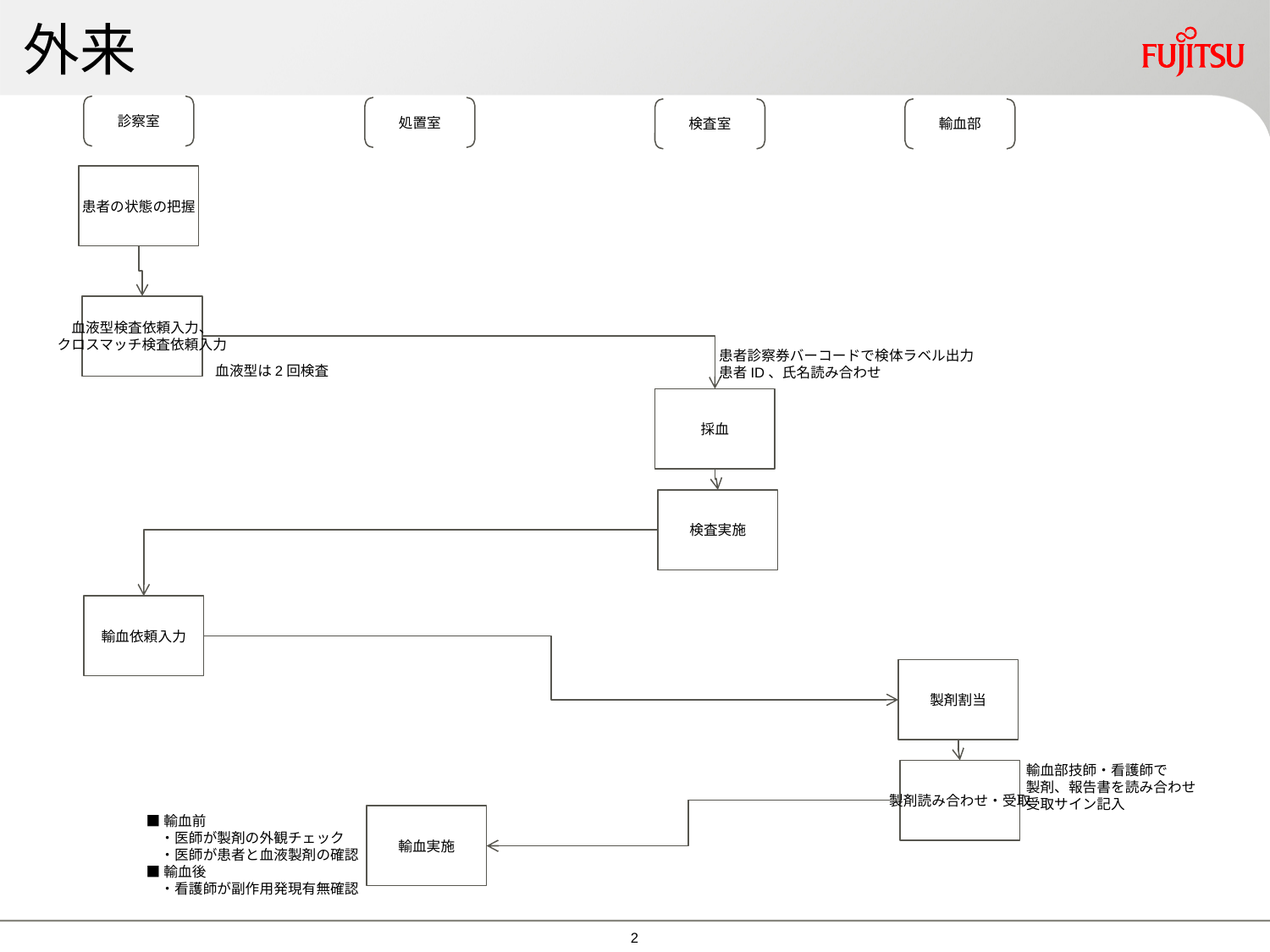

# 外来
診察室
処置室
検査室
輸血部
患者の状態の把握
血液型検査依頼入力、
クロスマッチ検査依頼入力
患者診察券バーコードで検体ラベル出力
患者ID、氏名読み合わせ
血液型は2回検査
採血
検査実施
輸血依頼入力
製剤割当
輸血部技師・看護師で
製剤、報告書を読み合わせ
受取サイン記入
製剤読み合わせ・受取
■輸血前
　・医師が製剤の外観チェック
　・医師が患者と血液製剤の確認
■輸血後
　・看護師が副作用発現有無確認
輸血実施
2